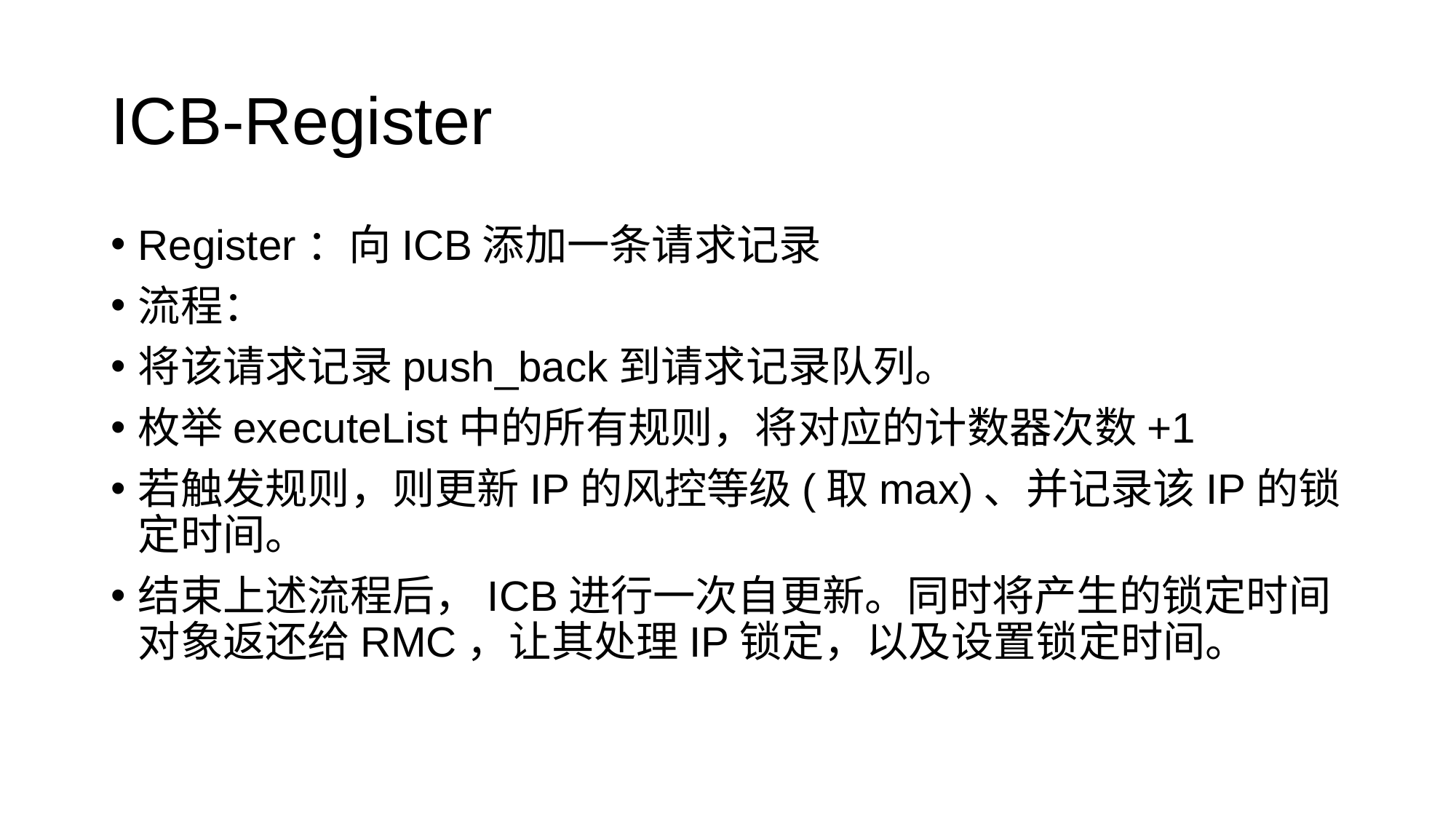

# ICB-Register
Register：向ICB添加一条请求记录
流程：
将该请求记录push_back到请求记录队列。
枚举executeList中的所有规则，将对应的计数器次数+1
若触发规则，则更新IP的风控等级(取max)、并记录该IP的锁定时间。
结束上述流程后，ICB进行一次自更新。同时将产生的锁定时间对象返还给RMC，让其处理IP锁定，以及设置锁定时间。